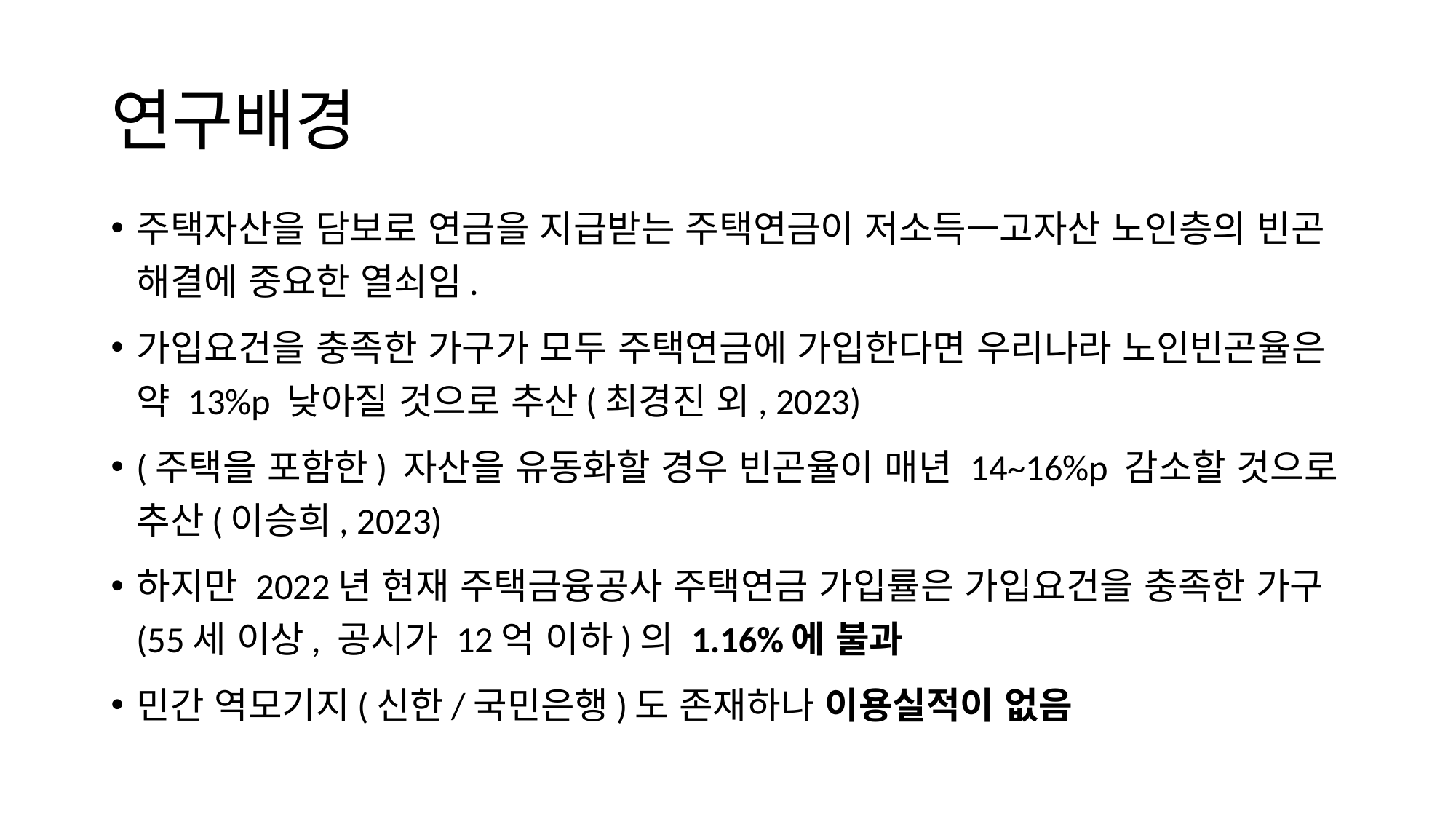

# 연구배경
주택자산을 담보로 연금을 지급받는 주택연금이 저소득—고자산 노인층의 빈곤 해결에 중요한 열쇠임.
가입요건을 충족한 가구가 모두 주택연금에 가입한다면 우리나라 노인빈곤율은 약 13%p 낮아질 것으로 추산(최경진 외, 2023)
(주택을 포함한) 자산을 유동화할 경우 빈곤율이 매년 14~16%p 감소할 것으로 추산(이승희, 2023)
하지만 2022년 현재 주택금융공사 주택연금 가입률은 가입요건을 충족한 가구(55세 이상, 공시가 12억 이하)의 1.16%에 불과
민간 역모기지(신한/국민은행)도 존재하나 이용실적이 없음